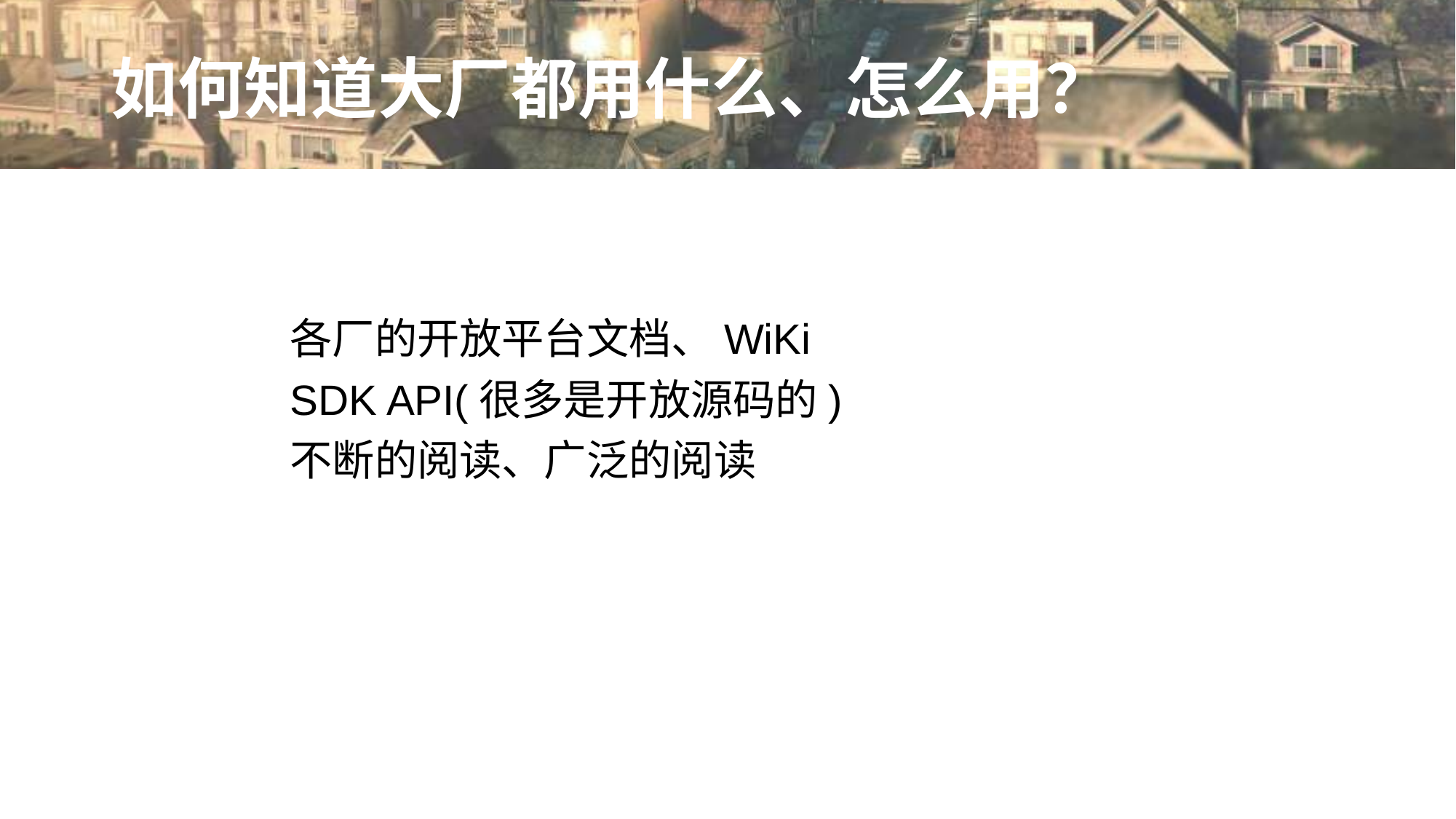

# 如何知道大厂都用什么、怎么用？
各厂的开放平台文档、WiKi
SDK API(很多是开放源码的)
不断的阅读、广泛的阅读